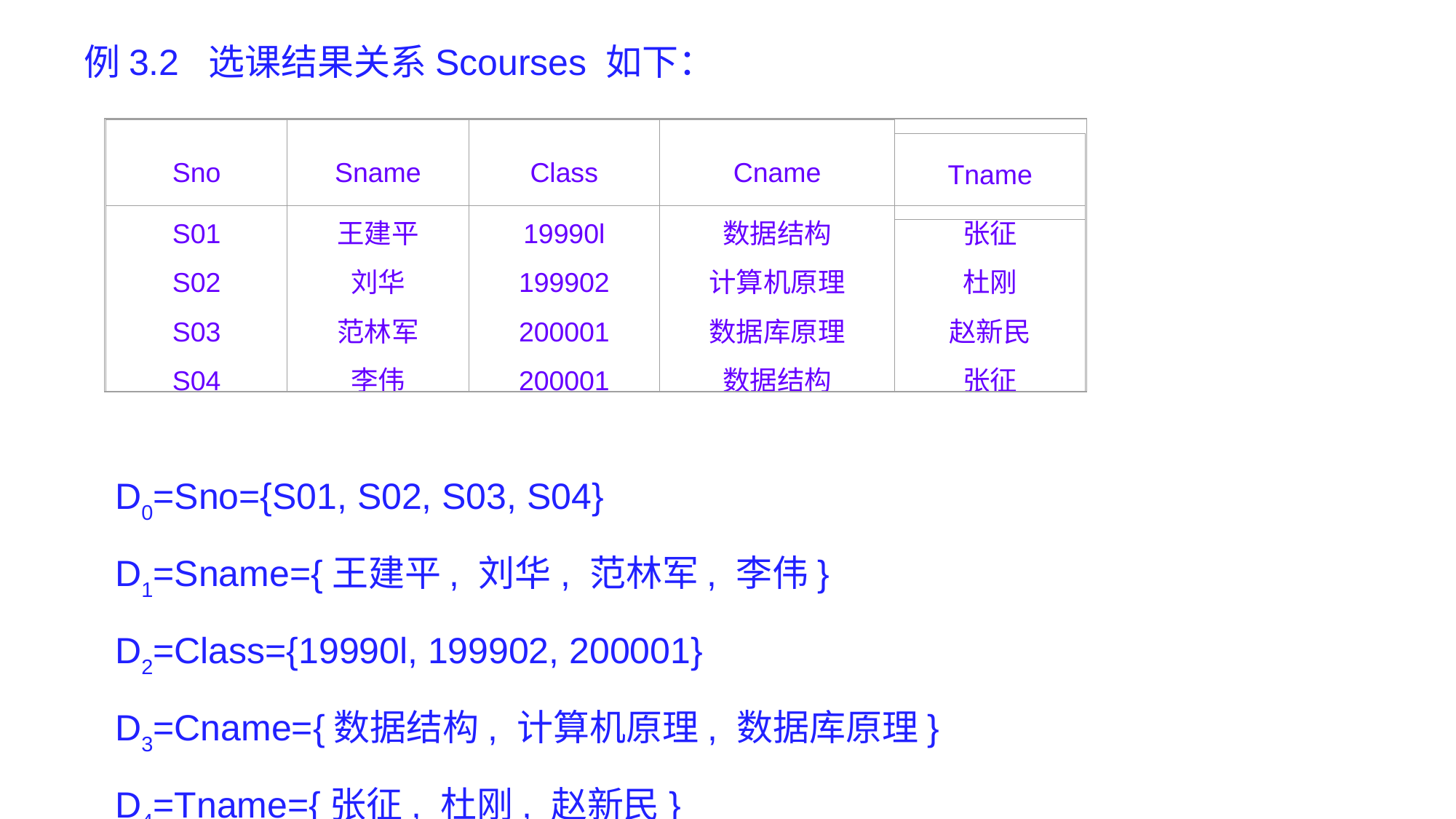

例3.2  选课结果关系Scourses 如下：

Sno

Sname

Class

Cname

Tname
S01
S02
S03
S04

王建平
刘华
范林军
李伟

19990l
199902
200001
200001

数据结构
计算机原理
数据库原理
数据结构

张征
杜刚
赵新民
张征

D0=Sno={S01, S02, S03, S04}
D1=Sname={王建平, 刘华, 范林军, 李伟}
D2=Class={19990l, 199902, 200001}
D3=Cname={数据结构, 计算机原理, 数据库原理}
D4=Tname={张征, 杜刚, 赵新民}